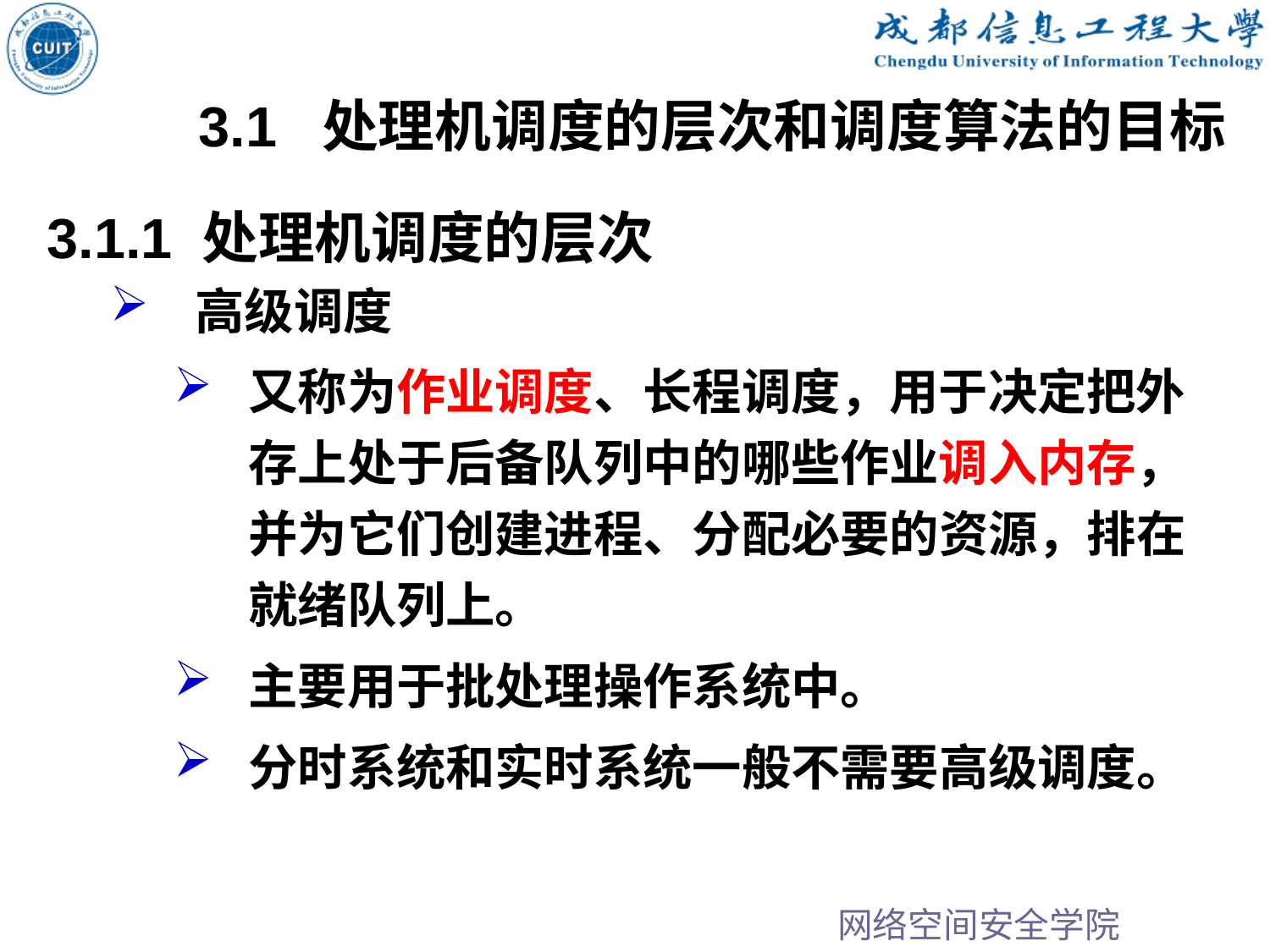

3.1  处理机调度的层次和调度算法的目标
3.1.1 处理机调度的层次
高级调度
又称为作业调度、长程调度，用于决定把外存上处于后备队列中的哪些作业调入内存，并为它们创建进程、分配必要的资源，排在就绪队列上。
主要用于批处理操作系统中。
分时系统和实时系统一般不需要高级调度。